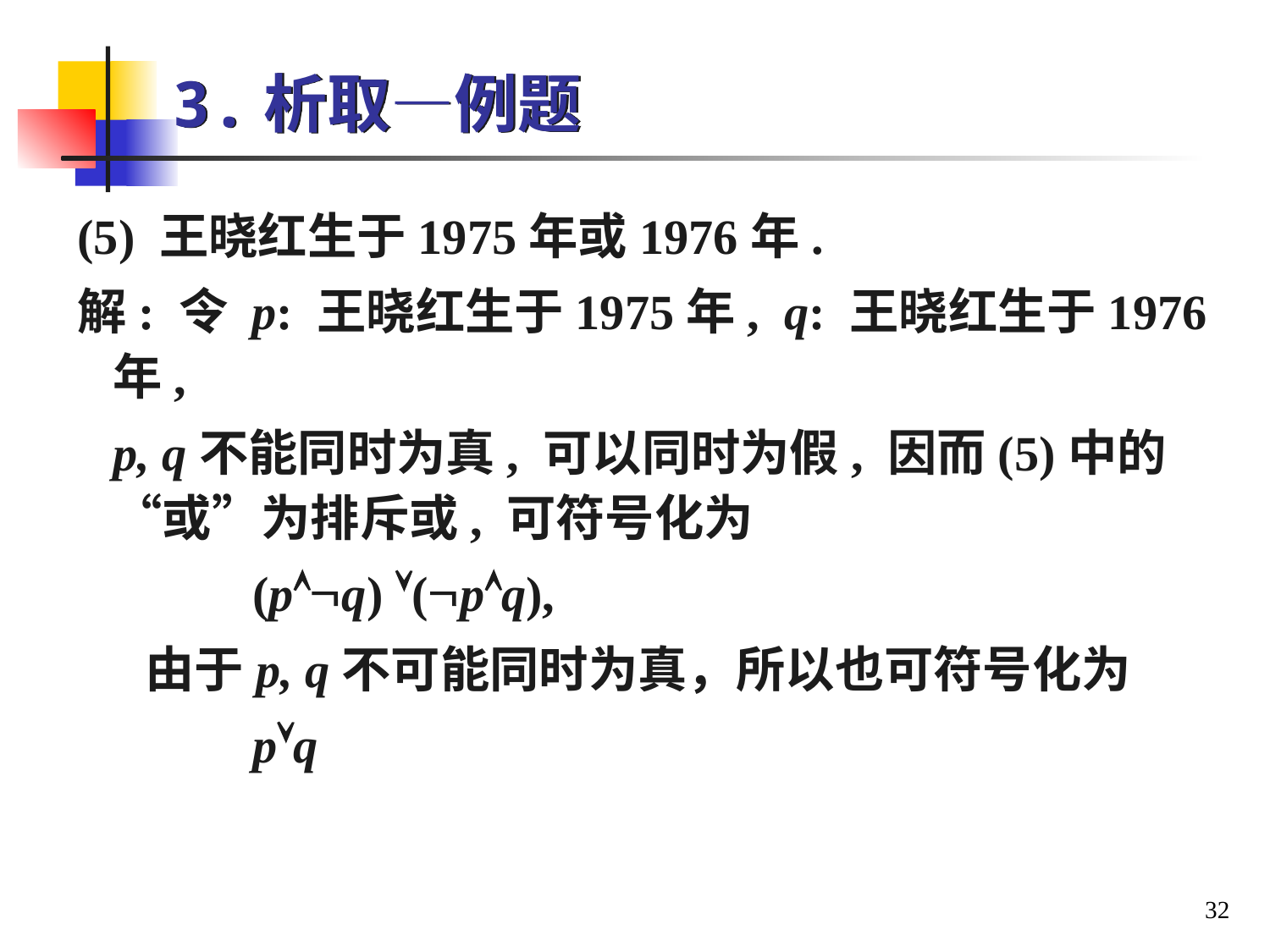

# 3.析取—例题
(5) 王晓红生于1975年或1976年.
解: 令 p: 王晓红生于1975年,  q: 王晓红生于1976年,
	p, q不能同时为真, 可以同时为假, 因而(5)中的“或”为排斥或, 可符号化为
		 (p∧¬q) ∨(¬p∧q),
     由于p, q不可能同时为真，所以也可符号化为
		 p∨q
32